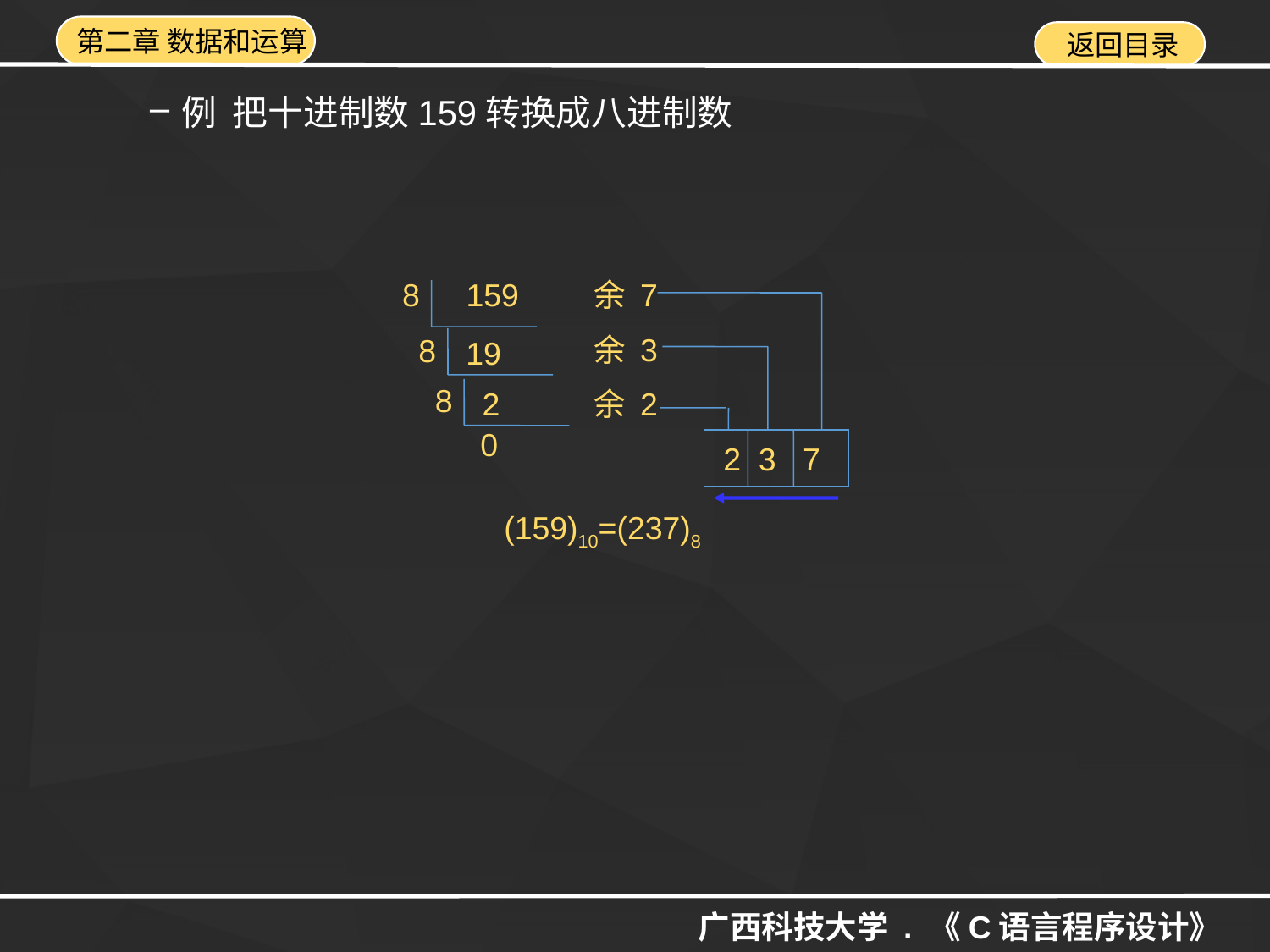

例  把十进制数159转换成八进制数
8
159

余 7

余 3
8
19

8
2

余 2

0

2  3   7

(159)10=(237)8